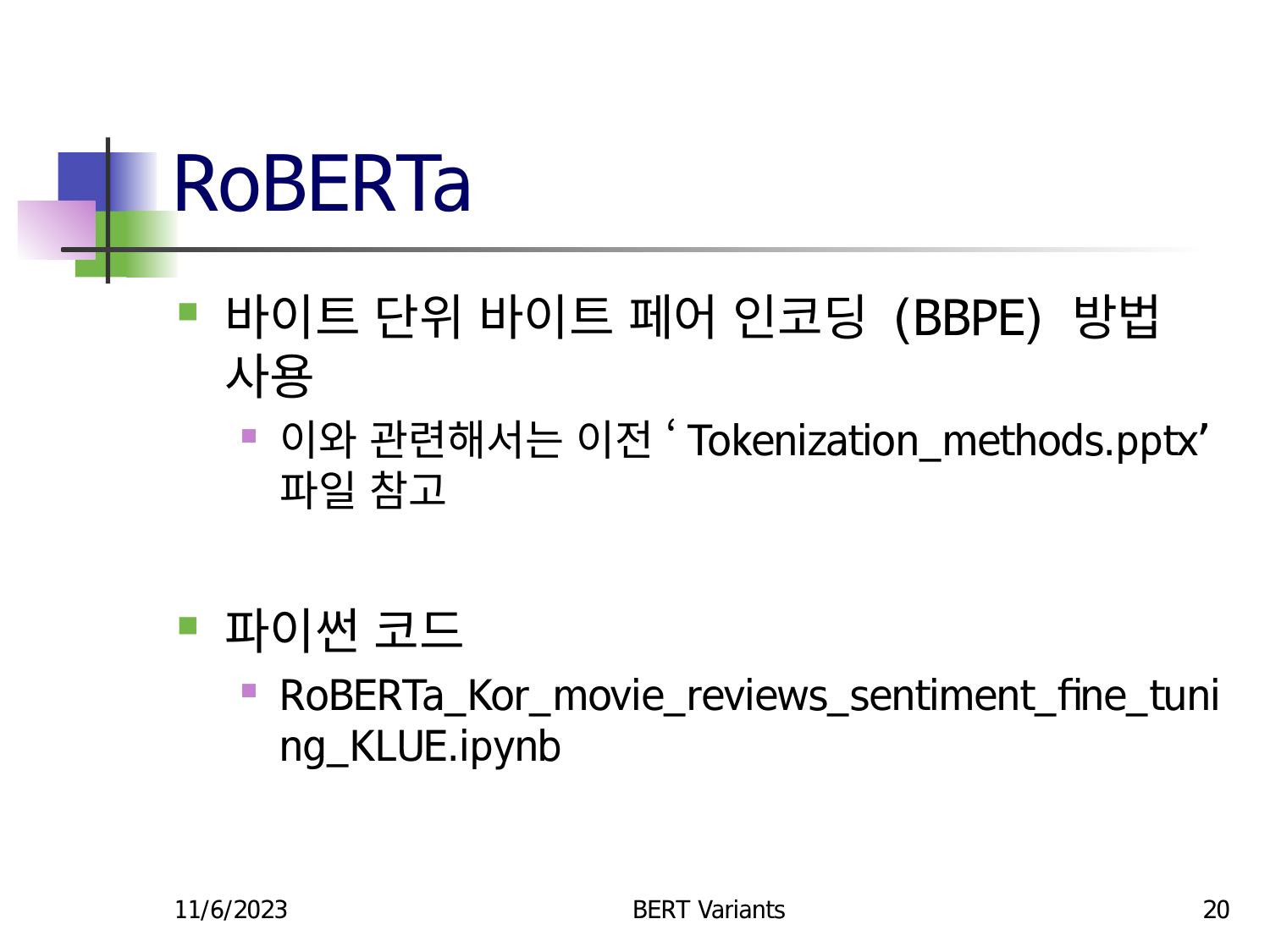

# RoBERTa
바이트 단위 바이트 페어 인코딩 (BBPE) 방법 사용
이와 관련해서는 이전 ‘Tokenization_methods.pptx’ 파일 참고

파이썬 코드
RoBERTa_Kor_movie_reviews_sentiment_fine_tuning_KLUE.ipynb
11/6/2023
BERT Variants
20